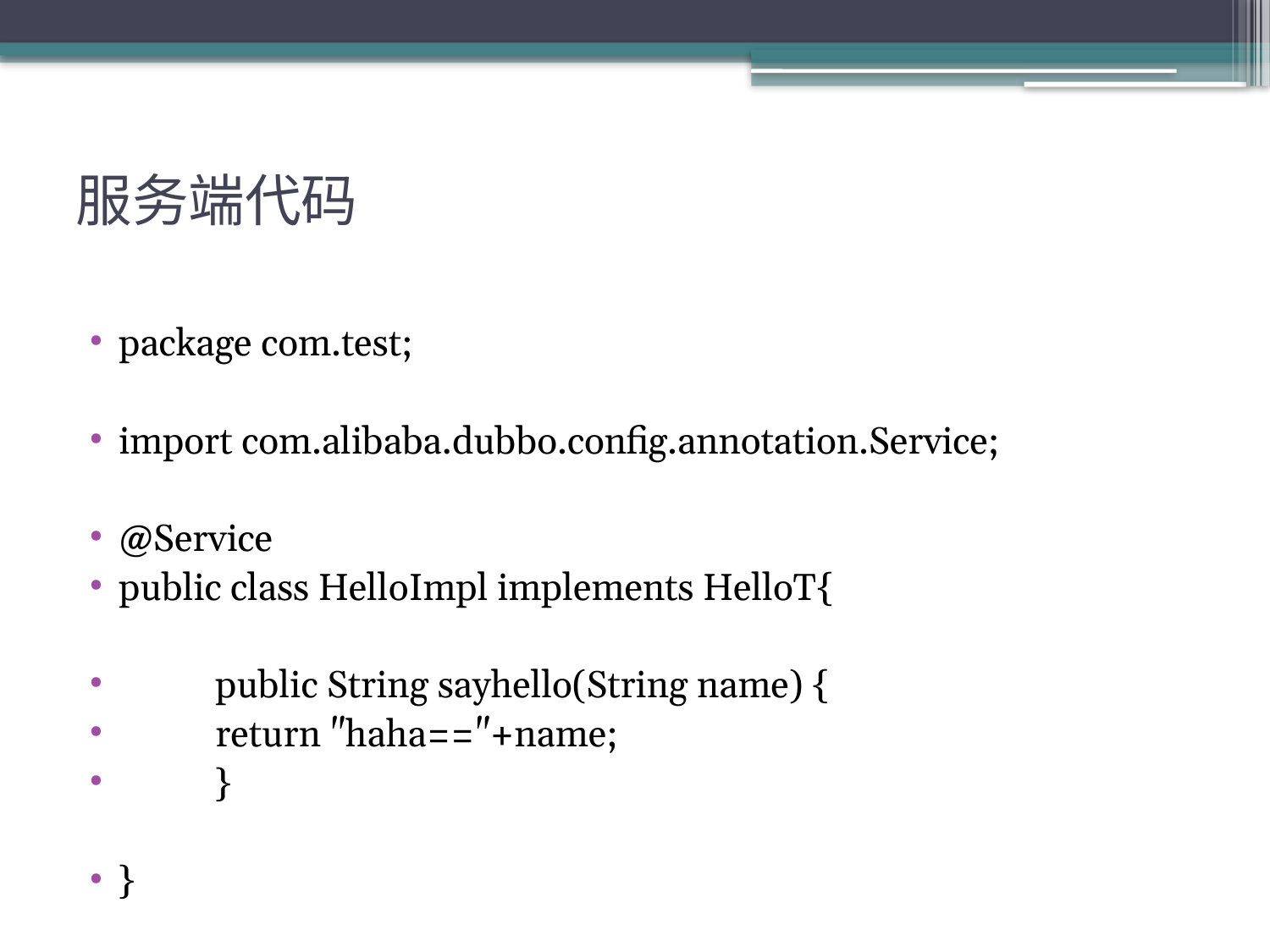

# 服务端代码
package com.test;

import com.alibaba.dubbo.config.annotation.Service;

@Service
public class HelloImpl implements HelloT{

	public String sayhello(String name) {
		return "haha=="+name;
	}

}